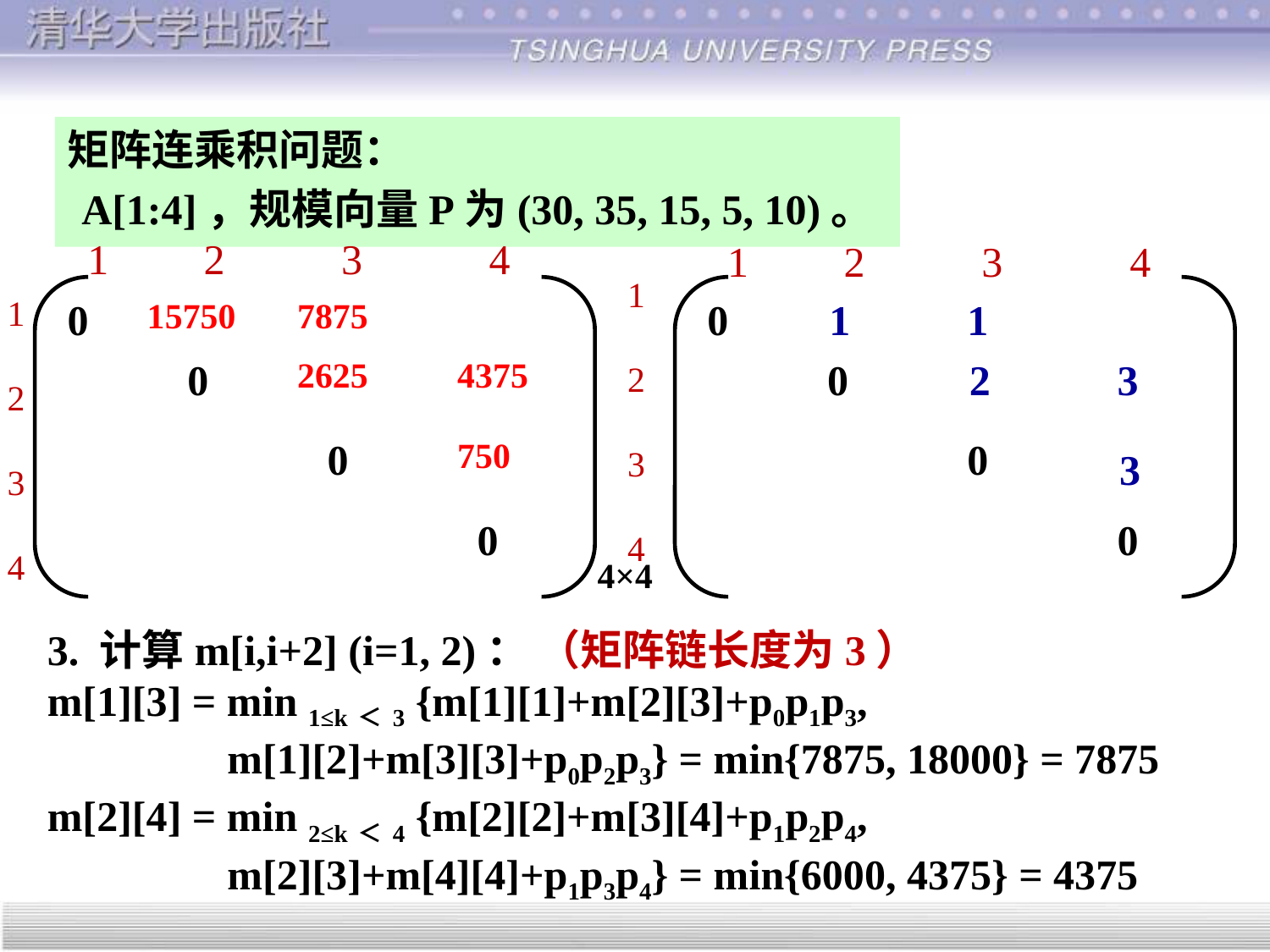

矩阵连乘积问题：
A[1:4]，规模向量P为(30, 35, 15, 5, 10)。
1         2           3            4
1         2           3            4
1

2

3

4

0
0
0
0
4×4

0
0
0
0
15750
1
2625
2
750
3
1

2

3

4
7875
1
4375
3
3. 计算m[i,i+2] (i=1, 2)： （矩阵链长度为3）
m[1][3] = min 1≤k＜3 {m[1][1]+m[2][3]+p0p1p3,
                 m[1][2]+m[3][3]+p0p2p3} = min{7875, 18000} = 7875
m[2][4] = min 2≤k＜4 {m[2][2]+m[3][4]+p1p2p4,
                 m[2][3]+m[4][4]+p1p3p4} = min{6000, 4375} = 4375
32